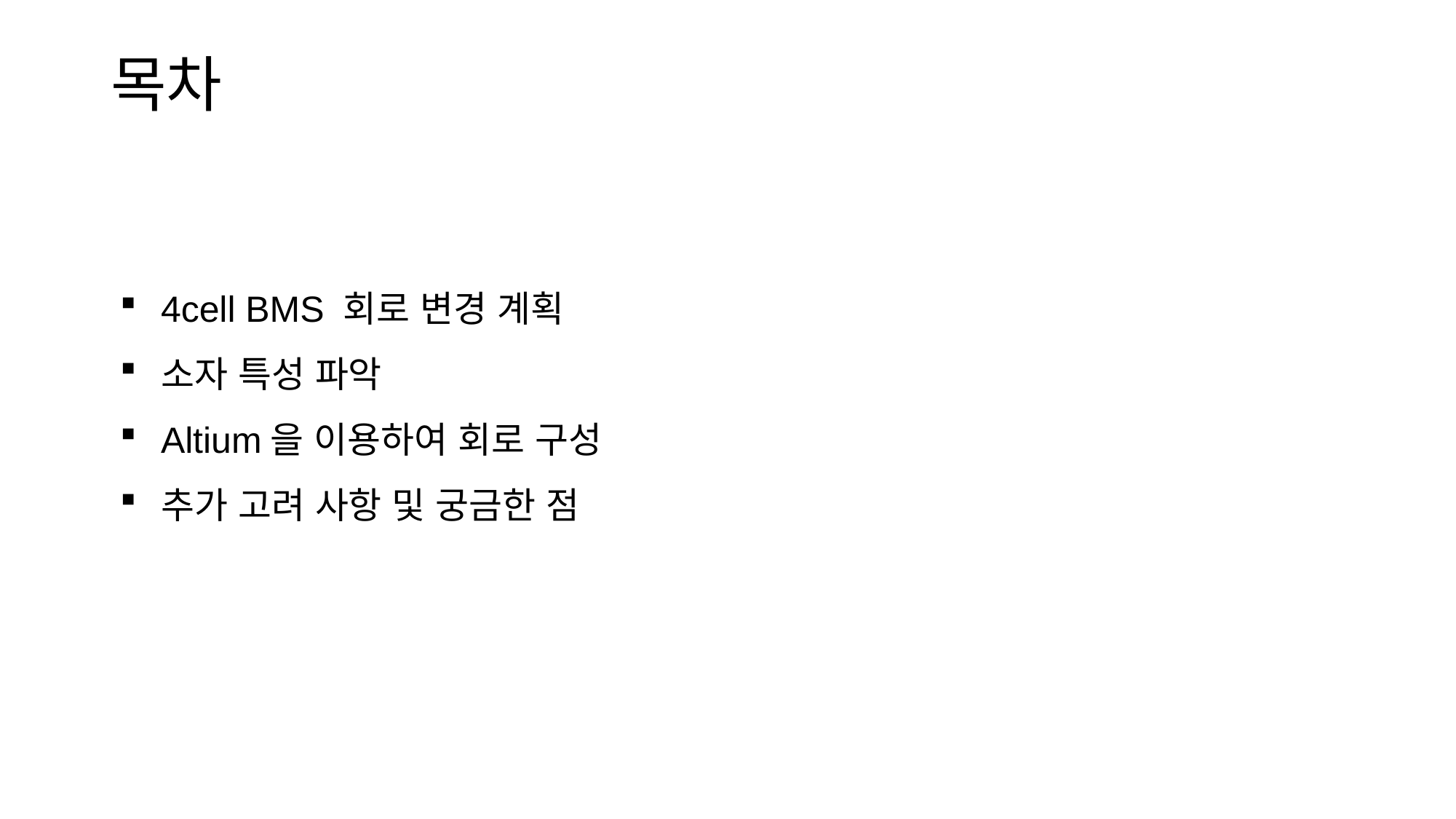

# 목차
4cell BMS 회로 변경 계획
소자 특성 파악
Altium을 이용하여 회로 구성
추가 고려 사항 및 궁금한 점